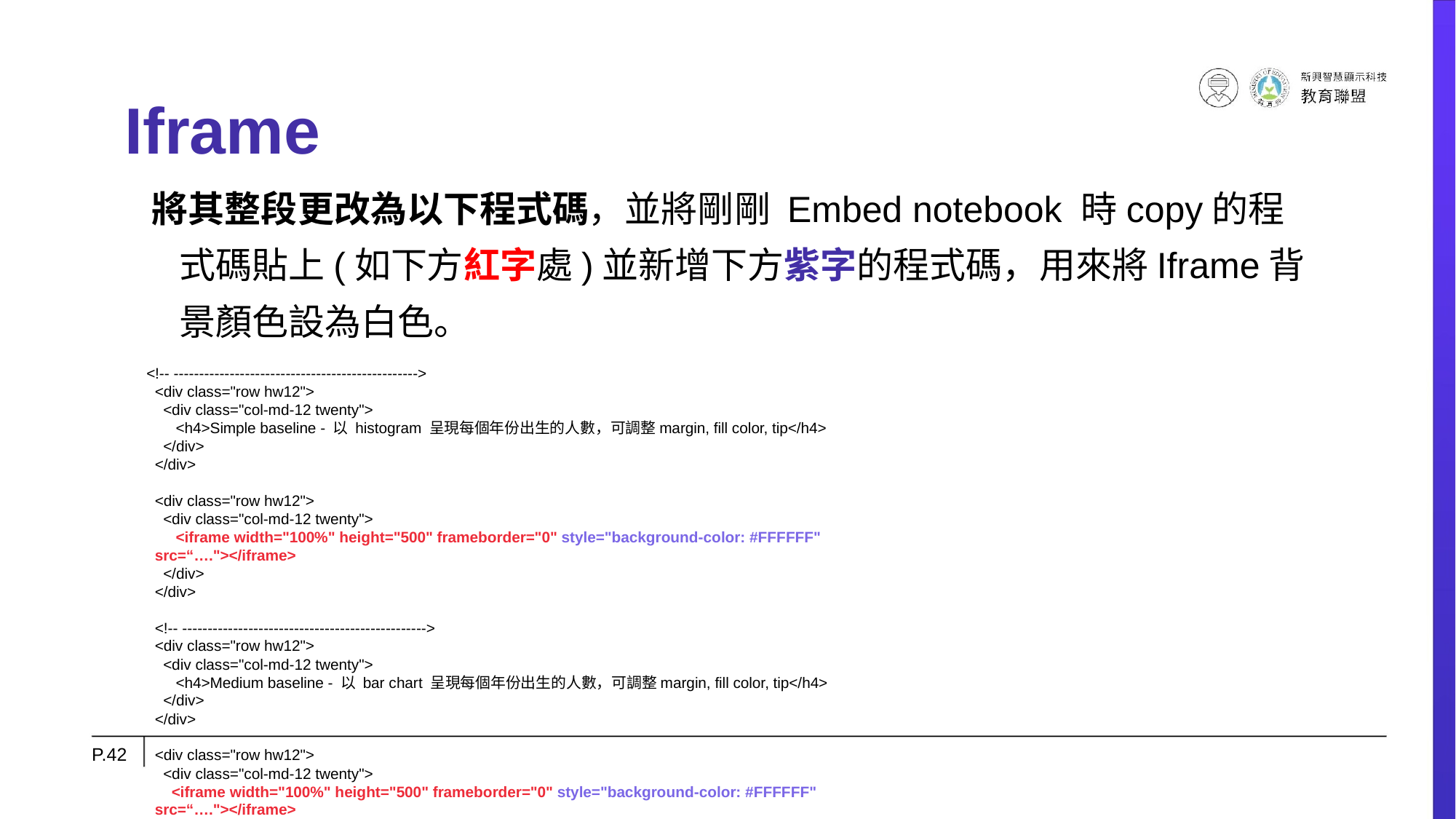

# Iframe
將其整段更改為以下程式碼，並將剛剛 Embed notebook 時copy的程式碼貼上(如下方紅字處)並新增下方紫字的程式碼，用來將Iframe背景顏色設為白色。
<!-- ------------------------------------------------>
  <div class="row hw12">
    <div class="col-md-12 twenty">
       <h4>Simple baseline - 以 histogram 呈現每個年份出生的人數，可調整margin, fill color, tip</h4>
    </div>
  </div>

  <div class="row hw12">
    <div class="col-md-12 twenty">
       <iframe width="100%" height="500" frameborder="0" style="background-color: #FFFFFF"
  src=“…."></iframe>
    </div>
  </div>

  <!-- ------------------------------------------------>
  <div class="row hw12">
    <div class="col-md-12 twenty">
       <h4>Medium baseline - 以 bar chart 呈現每個年份出生的人數，可調整margin, fill color, tip</h4>
    </div>
  </div>

  <div class="row hw12">
    <div class="col-md-12 twenty">
      <iframe width="100%" height="500" frameborder="0" style="background-color: #FFFFFF"
  src=“…."></iframe>
    </div>
  </div>

  <!-- ------------------------------------------------>
  <div class="row hw12">
    <div class="col-md-12 twenty">
       <h4>Strong baseline - 分別以 bar chart 和 histogram 呈現每個星座的人數</h4>
    </div>
  </div>

  <div class="row hw12">
    <div class="col-md-12 twenty">
      <iframe width="100%" height="500" frameborder="0" style="background-color: #FFFFFF"
  src=“…."></iframe>
    </div>
  </div>

  <!-- ------------------------------------------------>
P.42